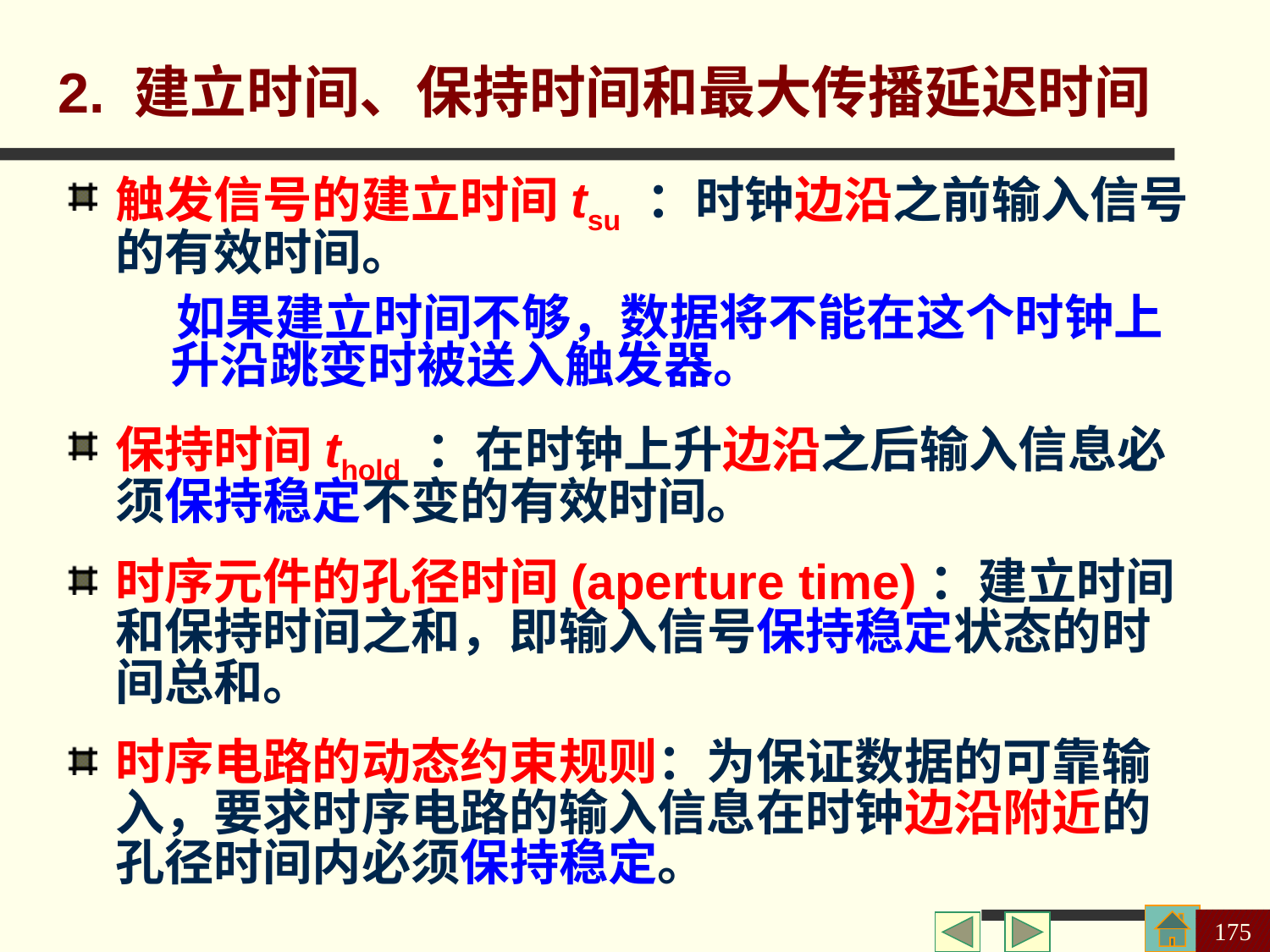

2. 建立时间、保持时间和最大传播延迟时间
触发信号的建立时间tsu ：时钟边沿之前输入信号的有效时间。
   如果建立时间不够，数据将不能在这个时钟上升沿跳变时被送入触发器。
保持时间thold ：在时钟上升边沿之后输入信息必须保持稳定不变的有效时间。
时序元件的孔径时间(aperture time)：建立时间和保持时间之和，即输入信号保持稳定状态的时间总和。
时序电路的动态约束规则：为保证数据的可靠输入，要求时序电路的输入信息在时钟边沿附近的孔径时间内必须保持稳定。
175